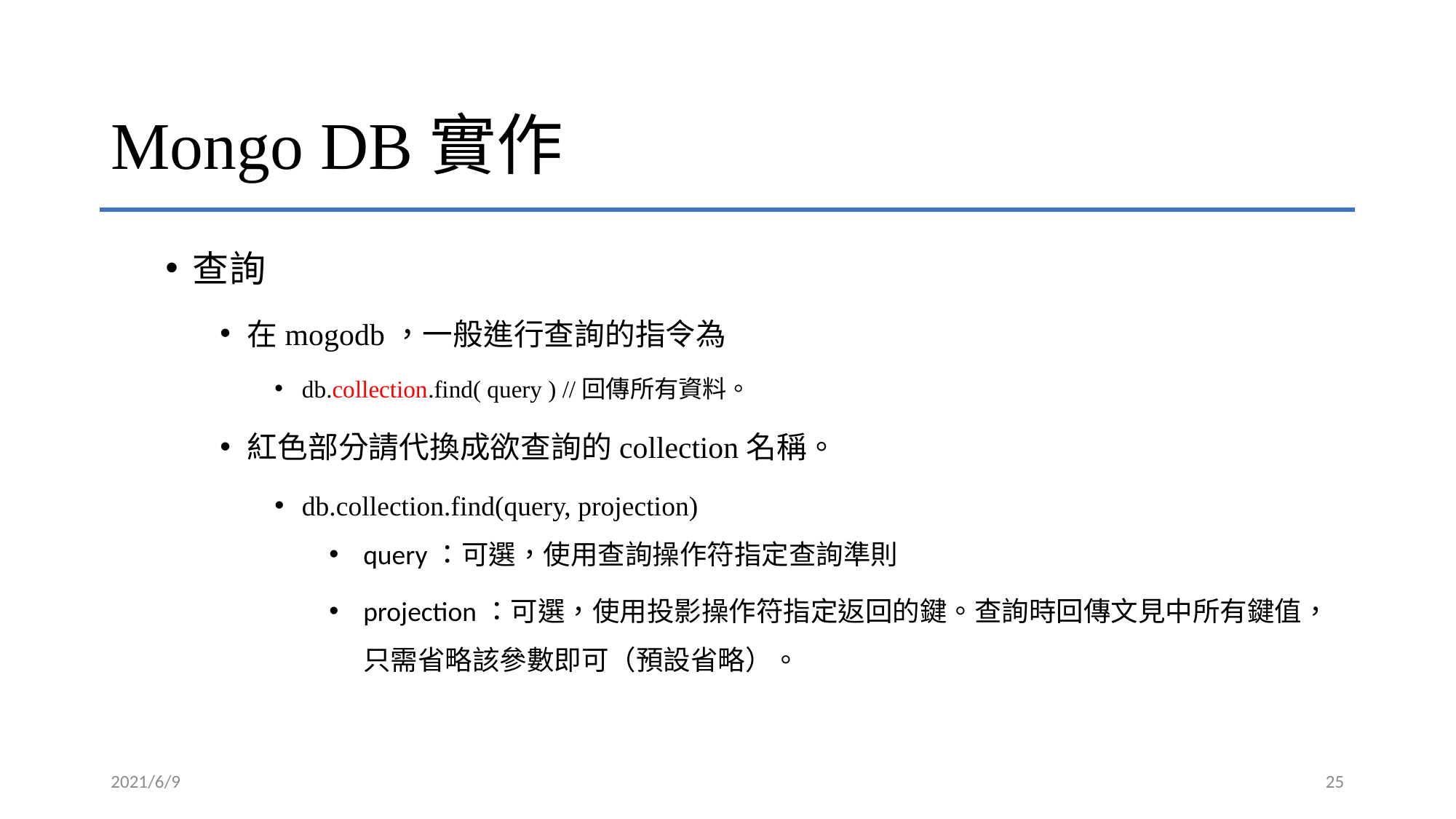

# Mongo DB實作
查詢
在mogodb，一般進行查詢的指令為
db.collection.find( query ) //回傳所有資料。
紅色部分請代換成欲查詢的collection名稱。
db.collection.find(query, projection)
query：可選，使用查詢操作符指定查詢準則
projection：可選，使用投影操作符指定返回的鍵。查詢時回傳文見中所有鍵值， 只需省略該參數即可（預設省略）。

2021/6/9
25